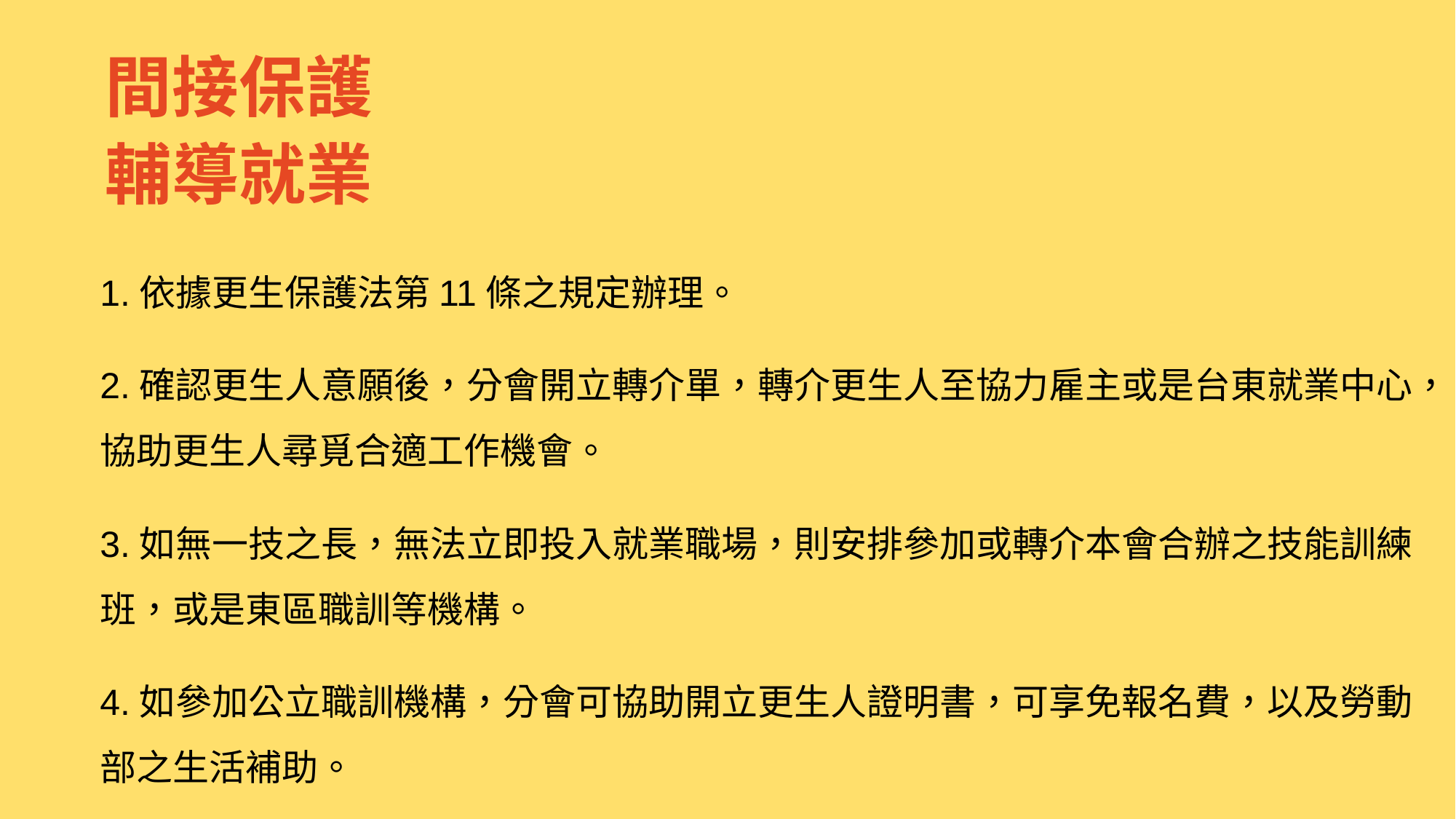

間接保護
輔導就業
1.依據更生保護法第11條之規定辦理。
2.確認更生人意願後，分會開立轉介單，轉介更生人至協力雇主或是台東就業中心，協助更生人尋覓合適工作機會。
3.如無一技之長，無法立即投入就業職場，則安排參加或轉介本會合辦之技能訓練班，或是東區職訓等機構。
4.如參加公立職訓機構，分會可協助開立更生人證明書，可享免報名費，以及勞動部之生活補助。